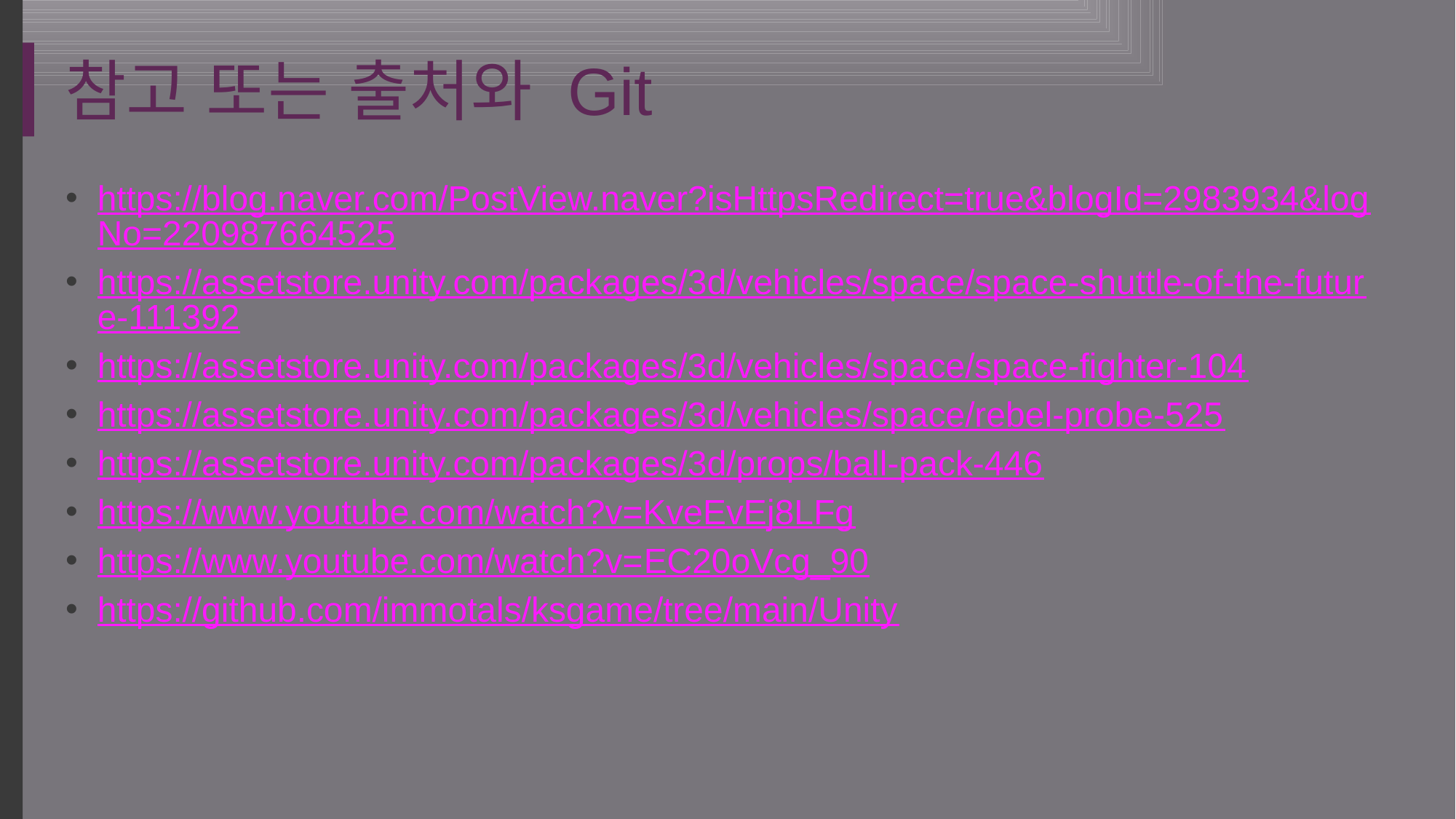

# 참고 또는 출처와 Git
https://blog.naver.com/PostView.naver?isHttpsRedirect=true&blogId=2983934&logNo=220987664525
https://assetstore.unity.com/packages/3d/vehicles/space/space-shuttle-of-the-future-111392
https://assetstore.unity.com/packages/3d/vehicles/space/space-fighter-104
https://assetstore.unity.com/packages/3d/vehicles/space/rebel-probe-525
https://assetstore.unity.com/packages/3d/props/ball-pack-446
https://www.youtube.com/watch?v=KveEvEj8LFg
https://www.youtube.com/watch?v=EC20oVcg_90
https://github.com/immotals/ksgame/tree/main/Unity